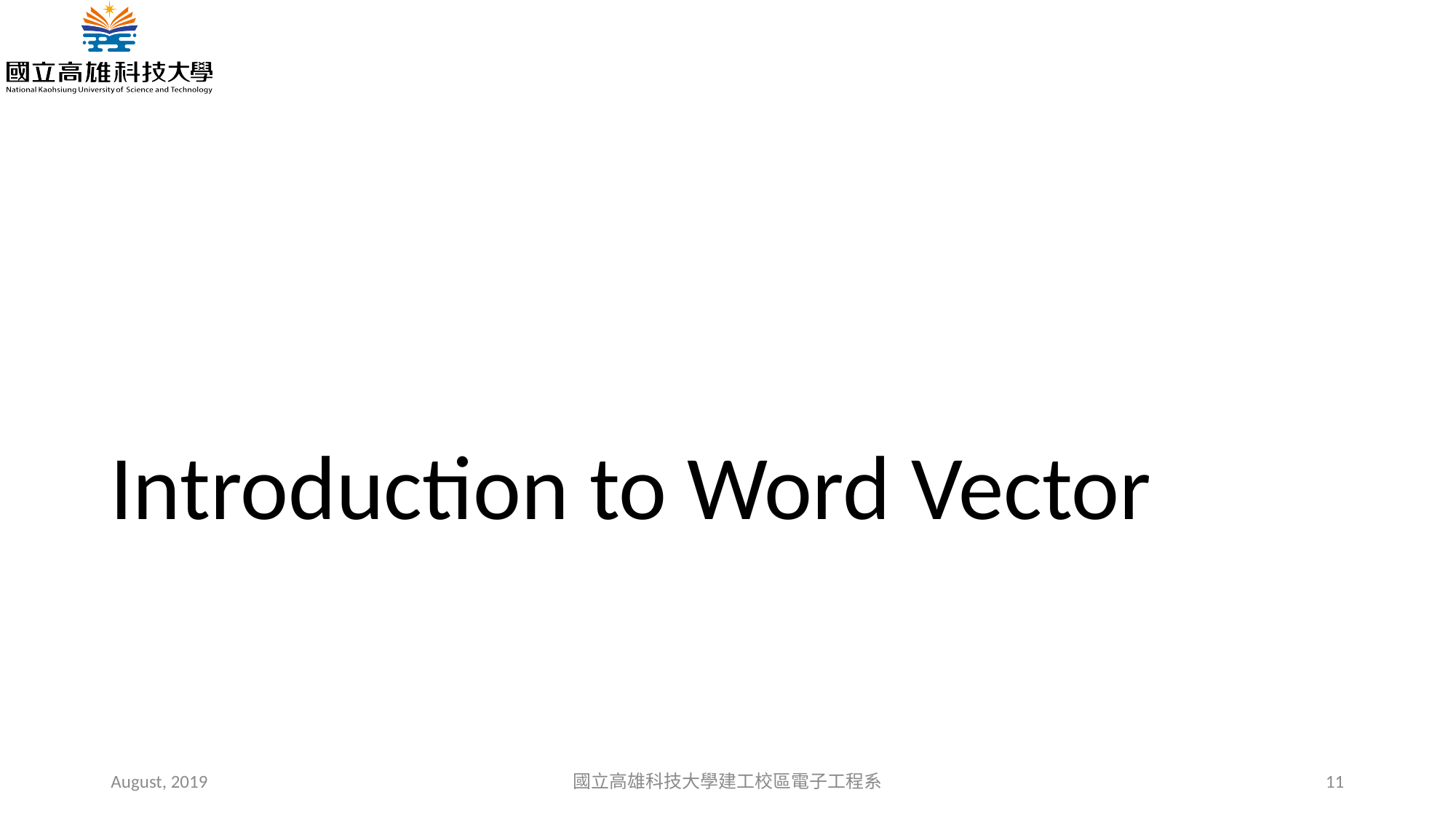

# Introduction to Word Vector

August, 2019
國立高雄科技大學建工校區電子工程系
11